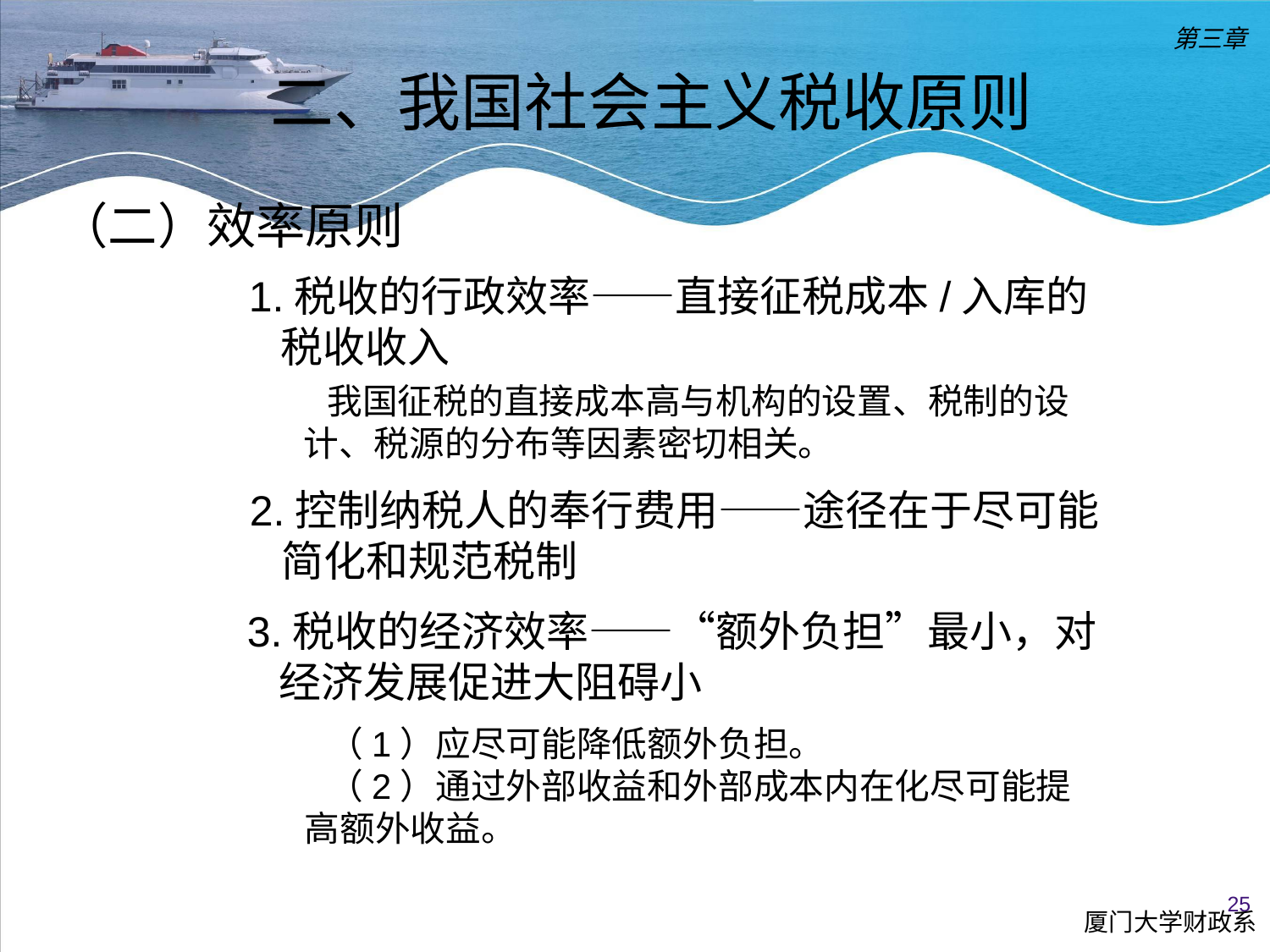

第三章
二、我国社会主义税收原则
（二）效率原则
1.税收的行政效率——直接征税成本/入库的税收收入
      我国征税的直接成本高与机构的设置、税制的设计、税源的分布等因素密切相关。
2.控制纳税人的奉行费用——途径在于尽可能简化和规范税制
3.税收的经济效率——“额外负担”最小，对经济发展促进大阻碍小
      （1）应尽可能降低额外负担。
      （2）通过外部收益和外部成本内在化尽可能提高额外收益。
25
厦门大学财政系